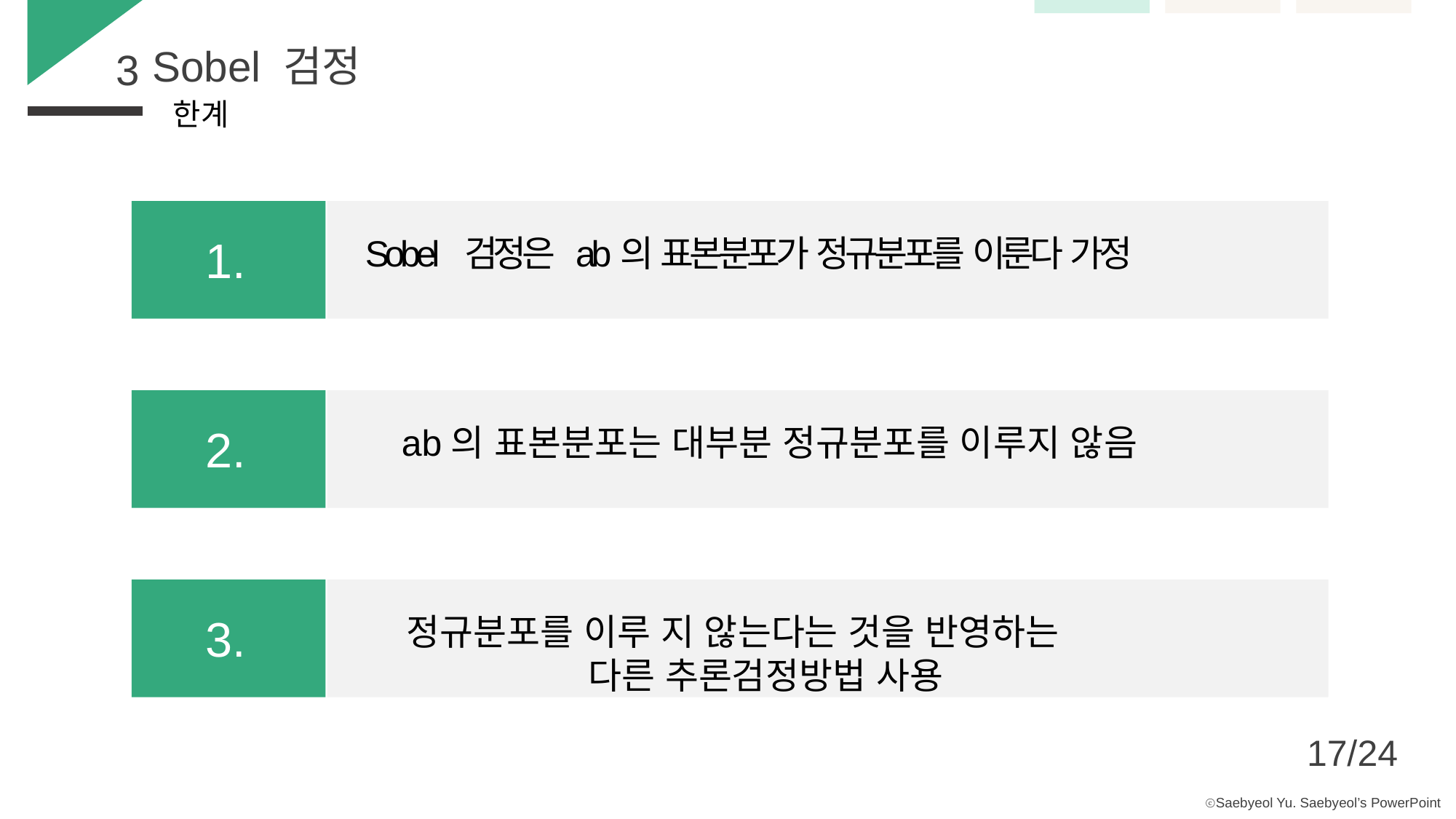

Sobel 검정
3
한계

1.
Sobel  검정은  ab의  표본분포가  정규분포를  이룬다  가정

2.
ab의 표본분포는 대부분 정규분포를 이루지 않음

3.
정규분포를 이루 지 않는다는 것을 반영하는
                 다른 추론검정방법 사용
17/24